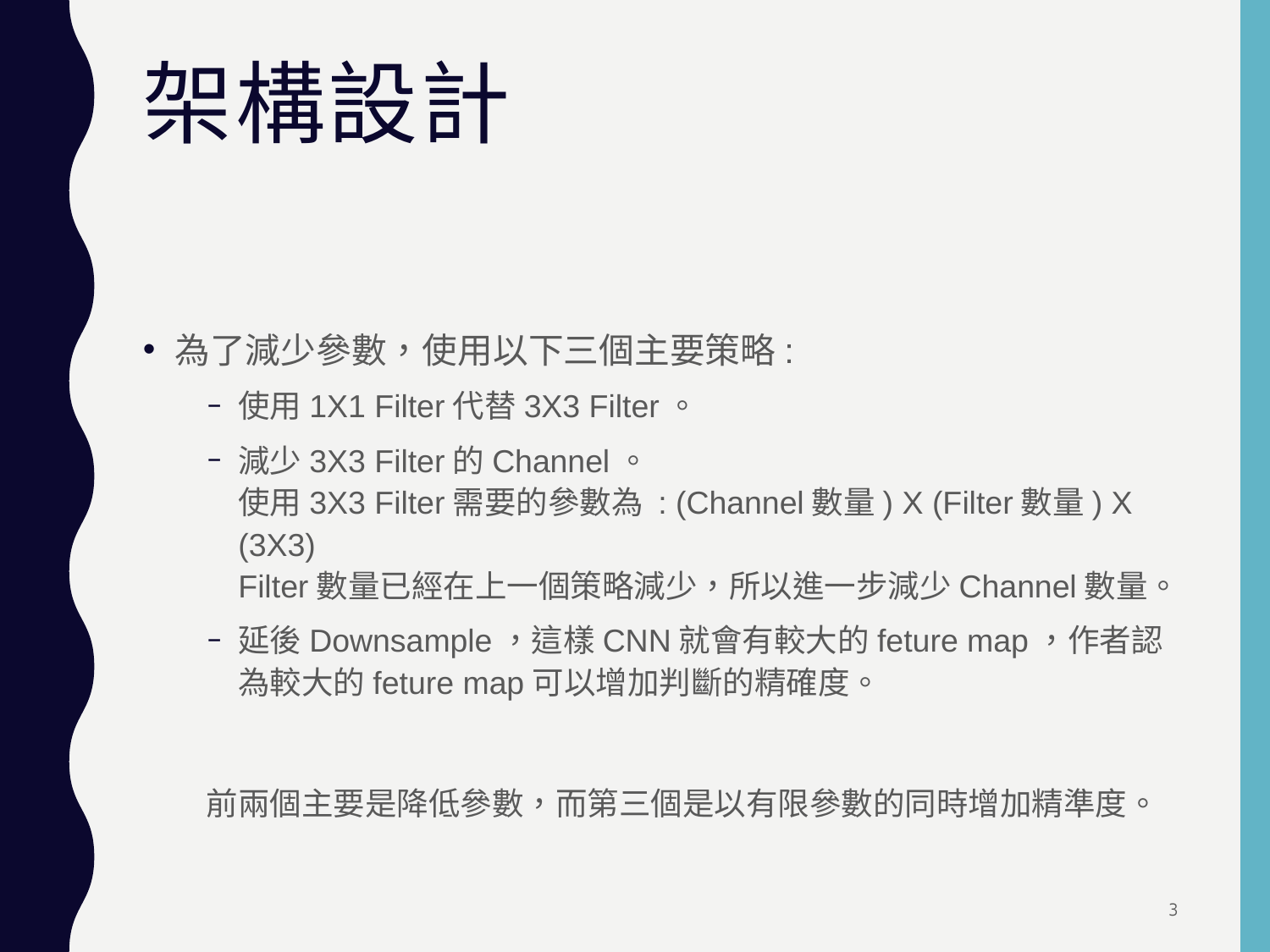

# 架構設計
為了減少參數，使用以下三個主要策略:
使用1X1 Filter代替3X3 Filter。
減少3X3 Filter的Channel。
使用3X3 Filter需要的參數為 : (Channel數量) X (Filter數量) X (3X3)
Filter數量已經在上一個策略減少，所以進一步減少Channel數量。
延後Downsample，這樣CNN就會有較大的feture map，作者認為較大的feture map可以增加判斷的精確度。

前兩個主要是降低參數，而第三個是以有限參數的同時增加精準度。

3